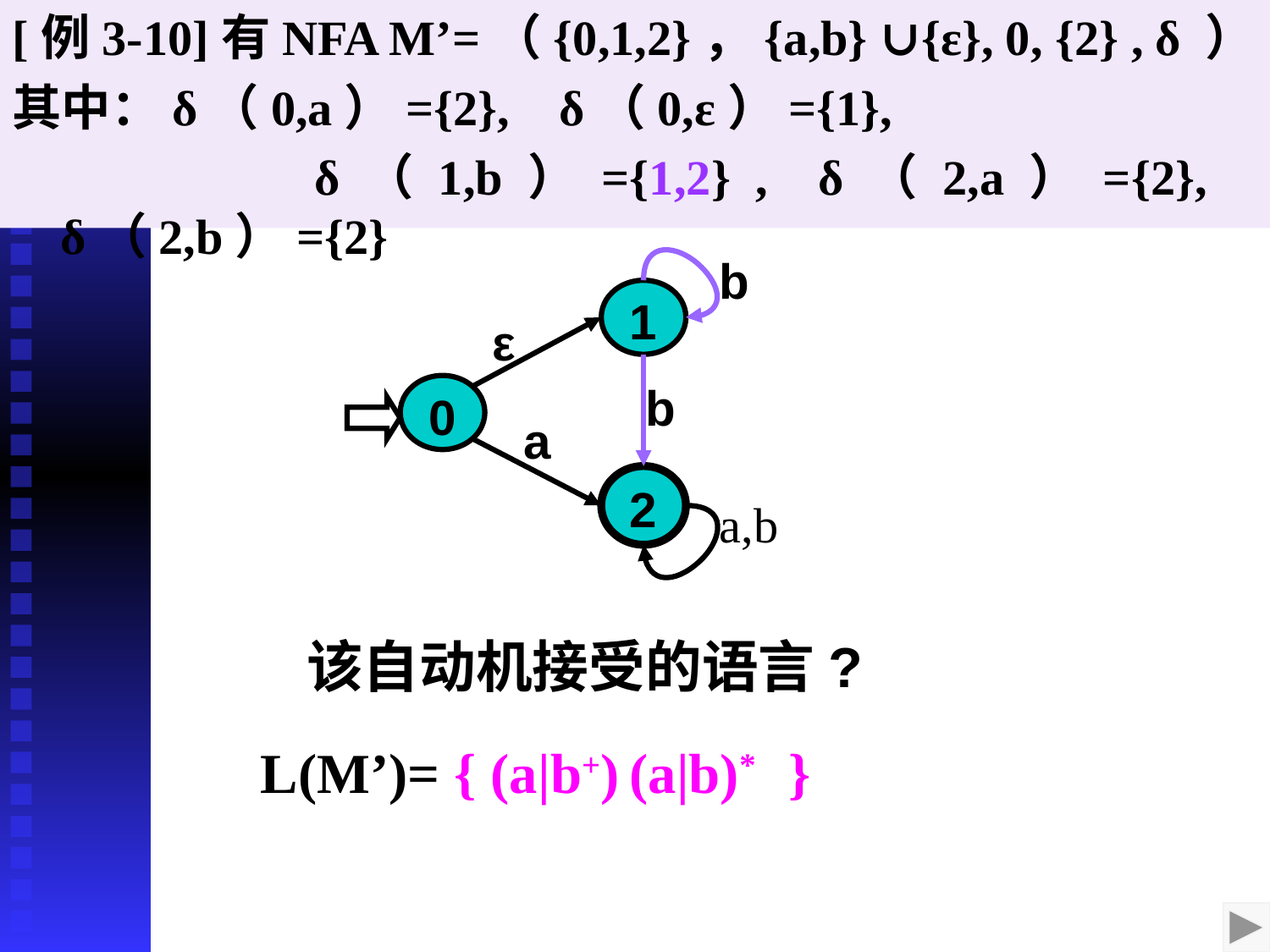

[例3-10]有NFA M’=（{0,1,2}，{a,b} ∪{ε}, 0, {2} , δ ）
其中：δ（0,a）={2},    δ（0,ε）={1},
            δ（1,b）={1,2} ,  δ（2,a）={2},   δ（2,b）={2}
b
1
ε
b
0

a
2
a,b
该自动机接受的语言?
L(M’)= { (a|b+)            }
(a|b)*